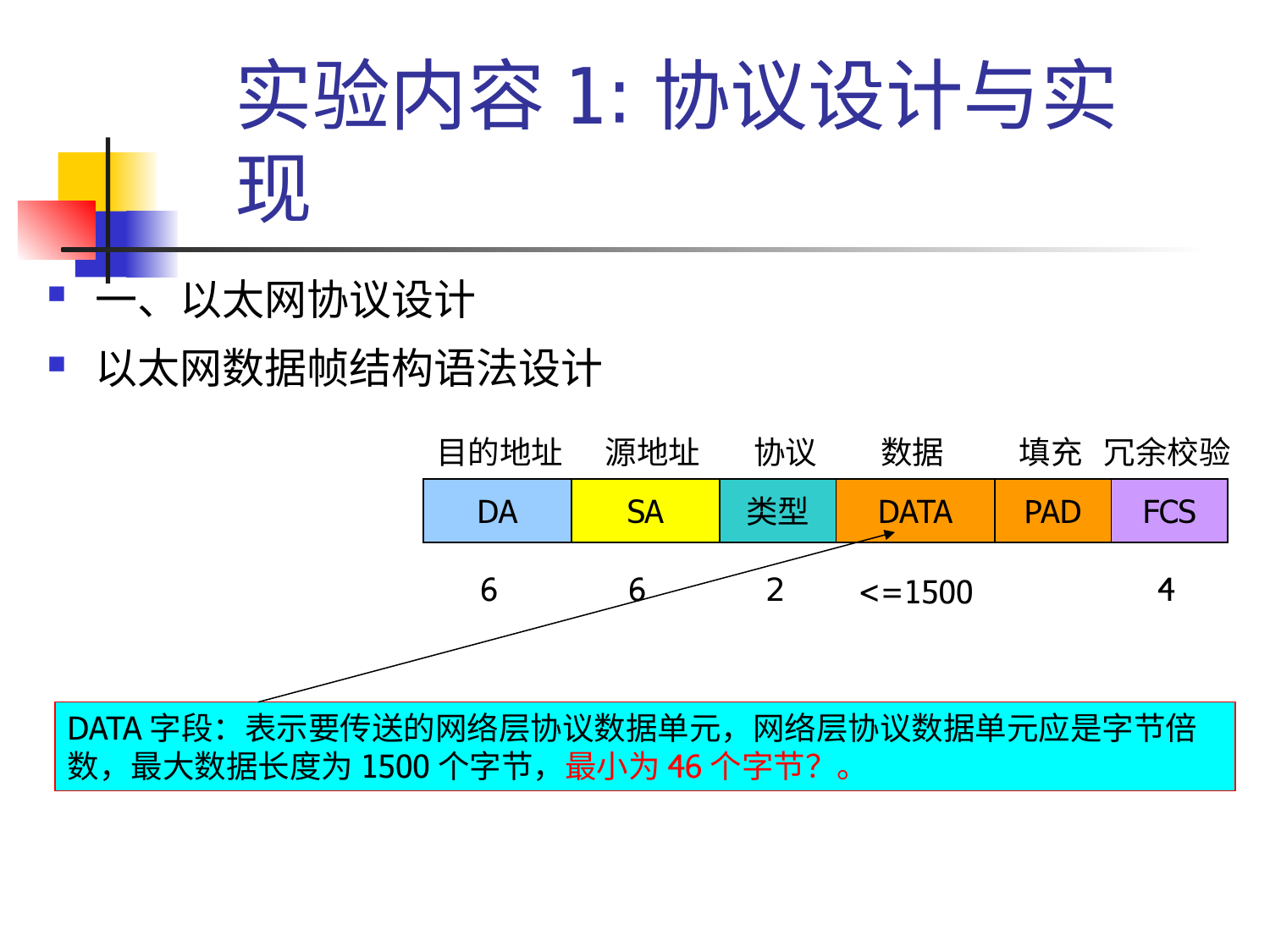

# 实验内容1:协议设计与实现
一、以太网协议设计
以太网数据帧结构语法设计

目的地址
源地址
协议
数据
填充
冗余校验
DA
SA
类型
DATA
PAD
FCS

6
6
2
4
<=1500
DATA字段：表示要传送的网络层协议数据单元，网络层协议数据单元应是字节倍数，最大数据长度为1500个字节，最小为46个字节？。